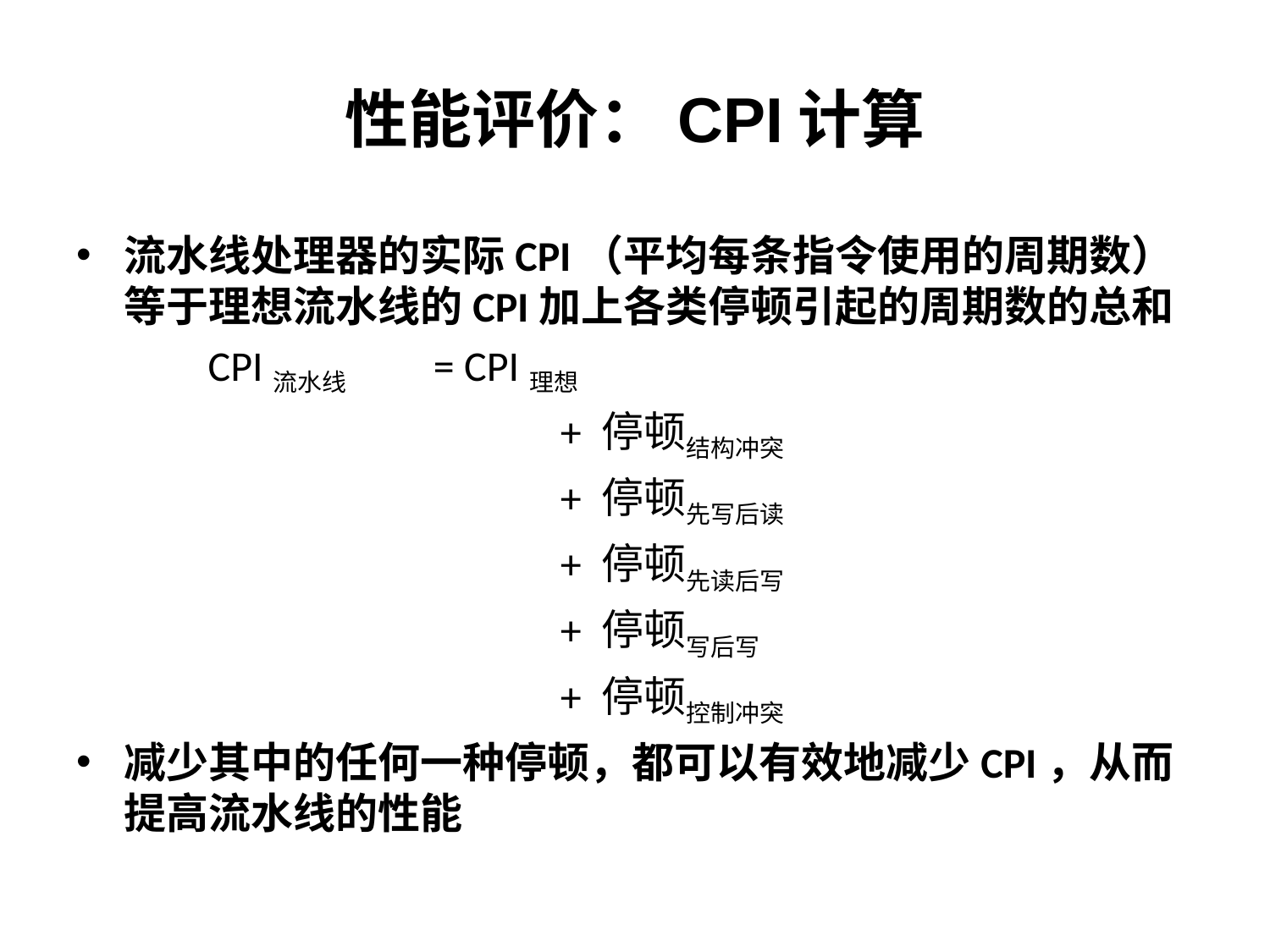

性能评价：CPI计算
流水线处理器的实际CPI（平均每条指令使用的周期数）等于理想流水线的CPI加上各类停顿引起的周期数的总和
	   CPI流水线	= CPI理想
				+ 停顿结构冲突
				+ 停顿先写后读
				+ 停顿先读后写
				+ 停顿写后写
				+ 停顿控制冲突
减少其中的任何一种停顿，都可以有效地减少CPI，从而提高流水线的性能